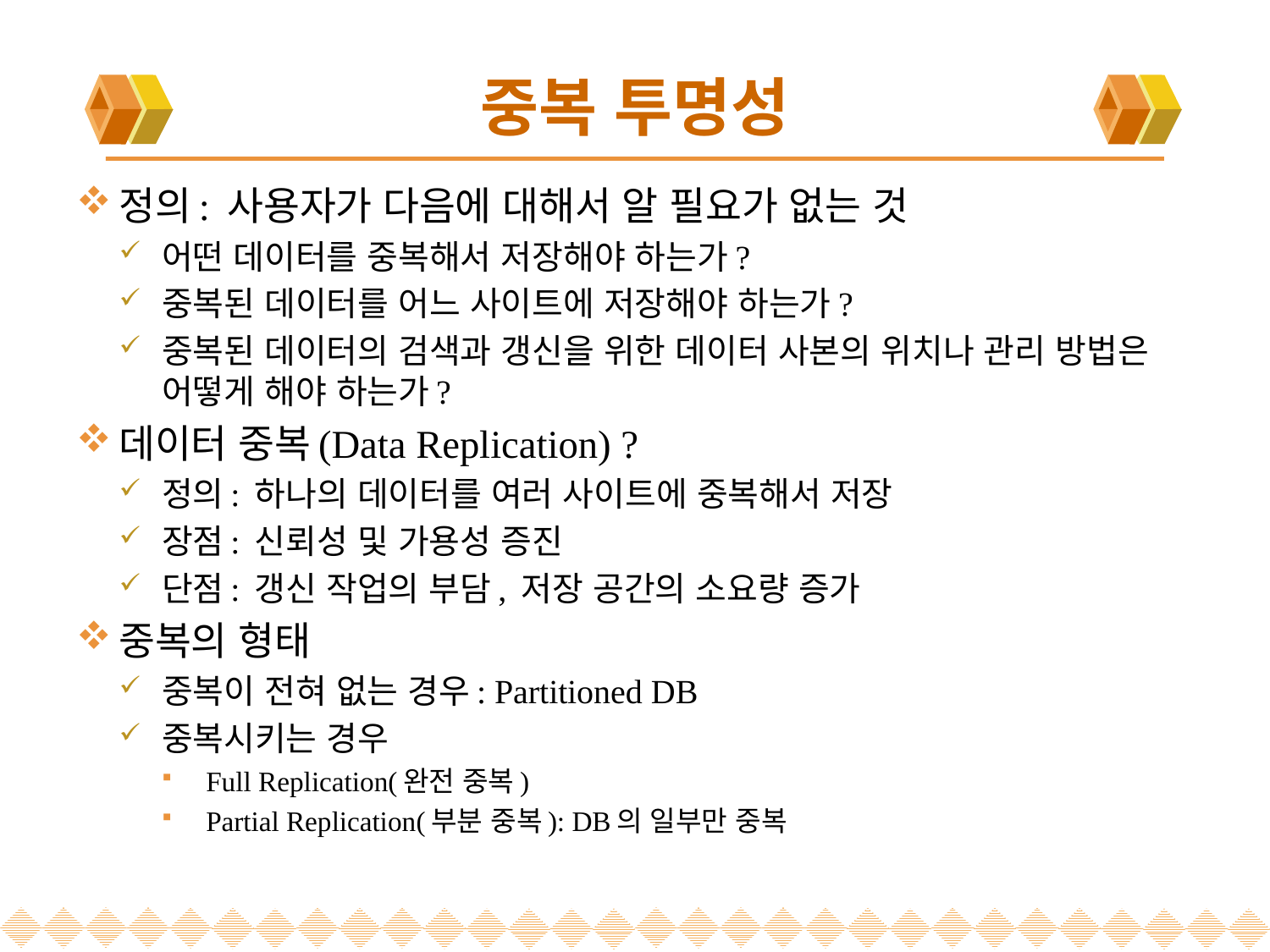

# 중복 투명성
정의: 사용자가 다음에 대해서 알 필요가 없는 것
어떤 데이터를 중복해서 저장해야 하는가?
중복된 데이터를 어느 사이트에 저장해야 하는가?
중복된 데이터의 검색과 갱신을 위한 데이터 사본의 위치나 관리 방법은 어떻게 해야 하는가?
데이터 중복(Data Replication) ?
정의: 하나의 데이터를 여러 사이트에 중복해서 저장
장점: 신뢰성 및 가용성 증진
단점: 갱신 작업의 부담, 저장 공간의 소요량 증가
중복의 형태
중복이 전혀 없는 경우: Partitioned DB
중복시키는 경우
Full Replication(완전 중복)
Partial Replication(부분 중복): DB의 일부만 중복